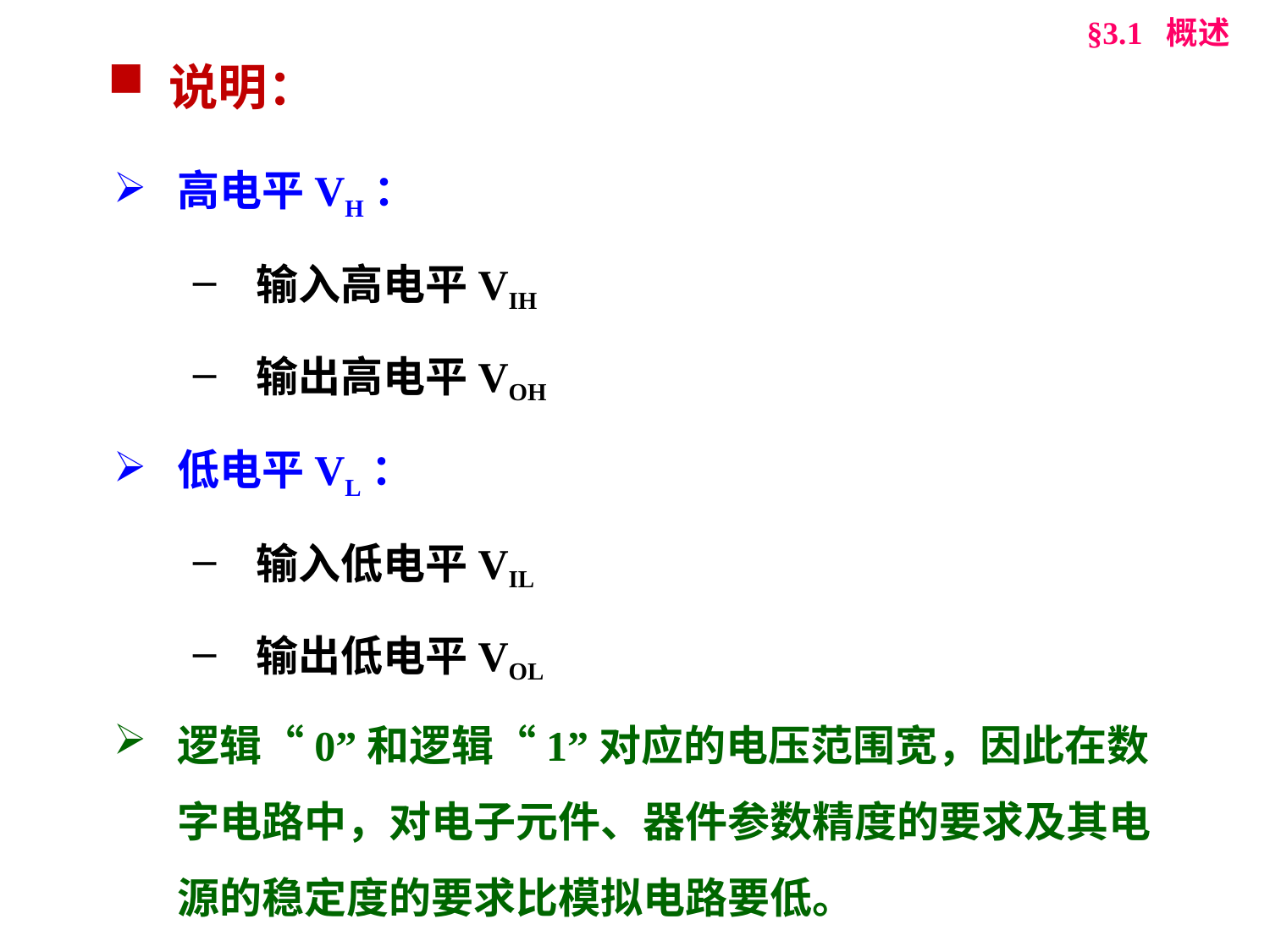

§3.1  概述
 说明：
高电平VH：
输入高电平VIH
输出高电平VOH
低电平VL：
输入低电平VIL
输出低电平VOL
逻辑“0”和逻辑“1”对应的电压范围宽，因此在数字电路中，对电子元件、器件参数精度的要求及其电源的稳定度的要求比模拟电路要低。